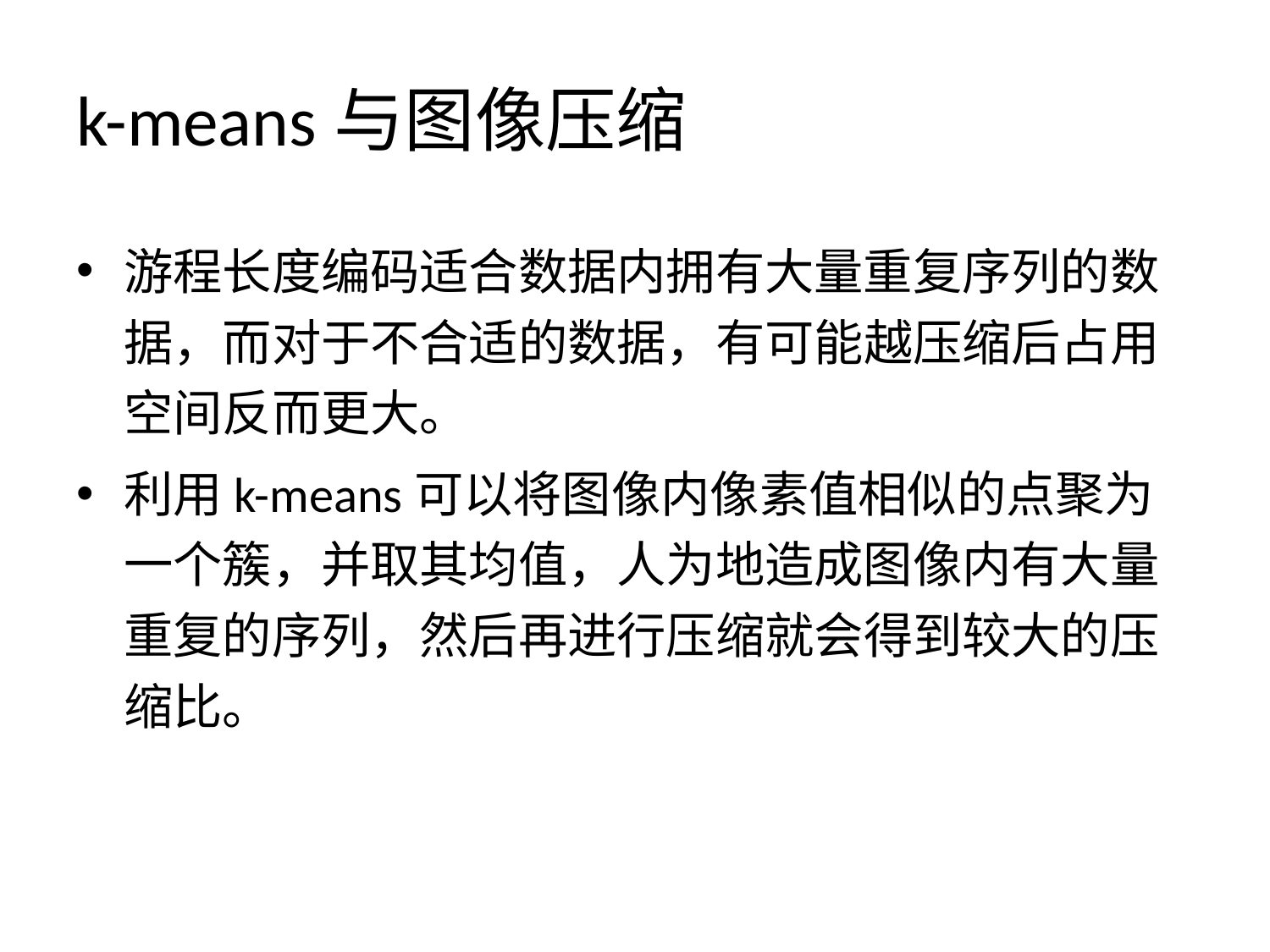

# k-means与图像压缩
游程长度编码适合数据内拥有大量重复序列的数据，而对于不合适的数据，有可能越压缩后占用空间反而更大。
利用k-means可以将图像内像素值相似的点聚为一个簇，并取其均值，人为地造成图像内有大量重复的序列，然后再进行压缩就会得到较大的压缩比。